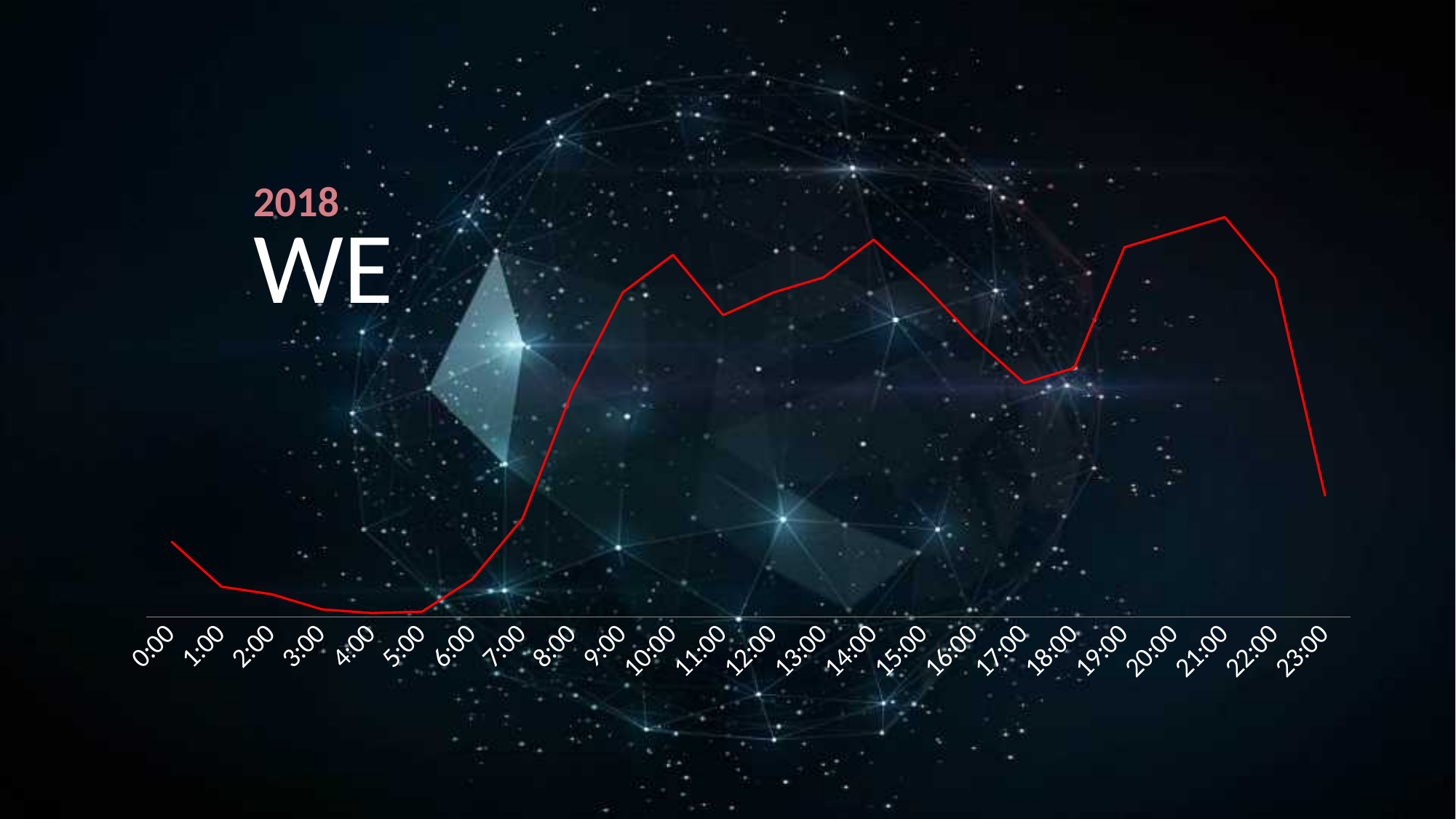

### Chart

| Category | 系列 1 |
|---|---|
| 0 | 0.1 |
| 4.1666666666666664E-2 | 0.04000000000000002 |
| 8.3333333333333343E-2 | 0.030000000000000002 |
| 0.125 | 0.010000000000000005 |
| 0.16666666666666688 | 0.005000000000000008 |
| 0.20833333333333334 | 0.007000000000000009 |
| 0.25 | 0.05 |
| 0.29166666666666763 | 0.13 |
| 0.33333333333333298 | 0.3000000000000003 |
| 0.3750000000000005 | 0.4300000000000004 |
| 0.41666666666666763 | 0.4800000000000003 |
| 0.45833333333333293 | 0.4 |
| 0.5 | 0.4300000000000004 |
| 0.54166666666666696 | 0.45 |
| 0.58333333333333259 | 0.5 |
| 0.62500000000000111 | 0.44 |
| 0.66666666666666763 | 0.3700000000000004 |
| 0.70833333333333304 | 0.3100000000000005 |
| 0.75000000000000111 | 0.3300000000000006 |
| 0.79166666666666596 | 0.4900000000000003 |
| 0.83333333333333304 | 0.51 |
| 0.87500000000000111 | 0.53 |
| 0.91666666666666596 | 0.45 |
| 0.95833333333333304 | 0.16 |
| 2018 WE |
| --- |